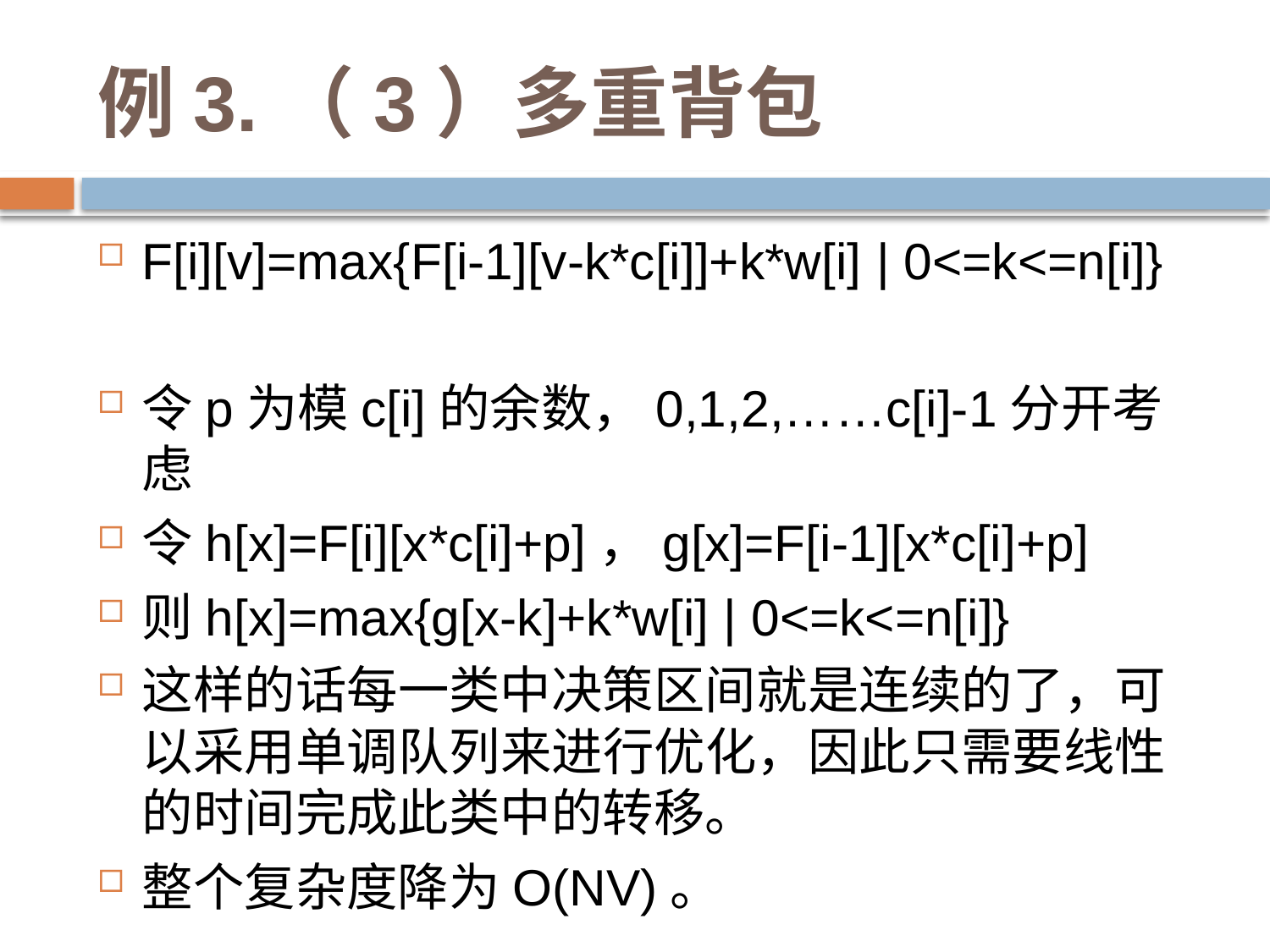

# 例3.（3）多重背包
F[i][v]=max{F[i-1][v-k*c[i]]+k*w[i] | 0<=k<=n[i]}

令p为模c[i]的余数，0,1,2,……c[i]-1分开考虑
令h[x]=F[i][x*c[i]+p]，g[x]=F[i-1][x*c[i]+p]
则h[x]=max{g[x-k]+k*w[i] | 0<=k<=n[i]}
这样的话每一类中决策区间就是连续的了，可以采用单调队列来进行优化，因此只需要线性的时间完成此类中的转移。
整个复杂度降为O(NV)。